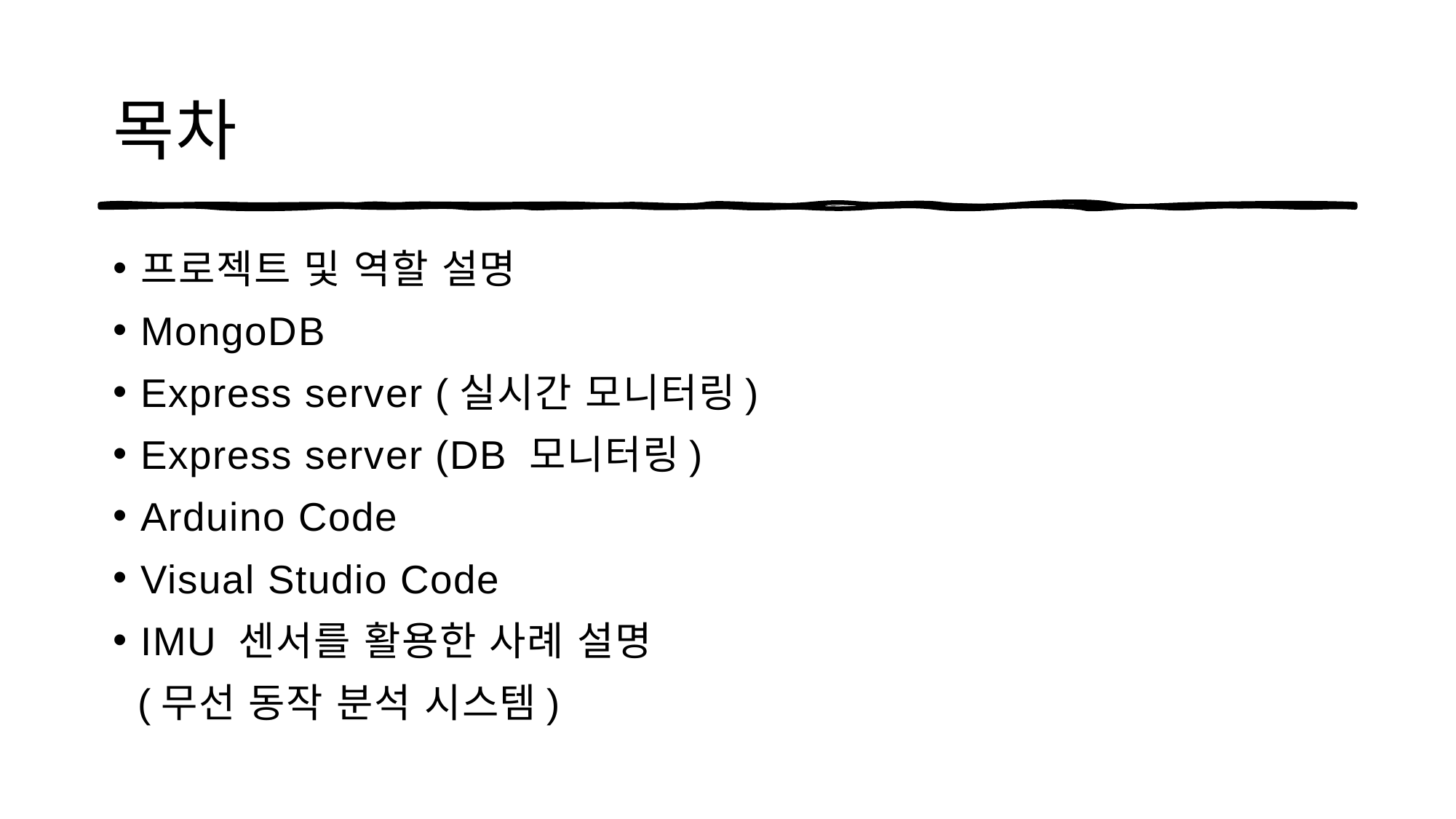

# 목차
프로젝트 및 역할 설명
MongoDB
Express server (실시간 모니터링)
Express server (DB 모니터링)
Arduino Code
Visual Studio Code
IMU 센서를 활용한 사례 설명
  (무선 동작 분석 시스템)